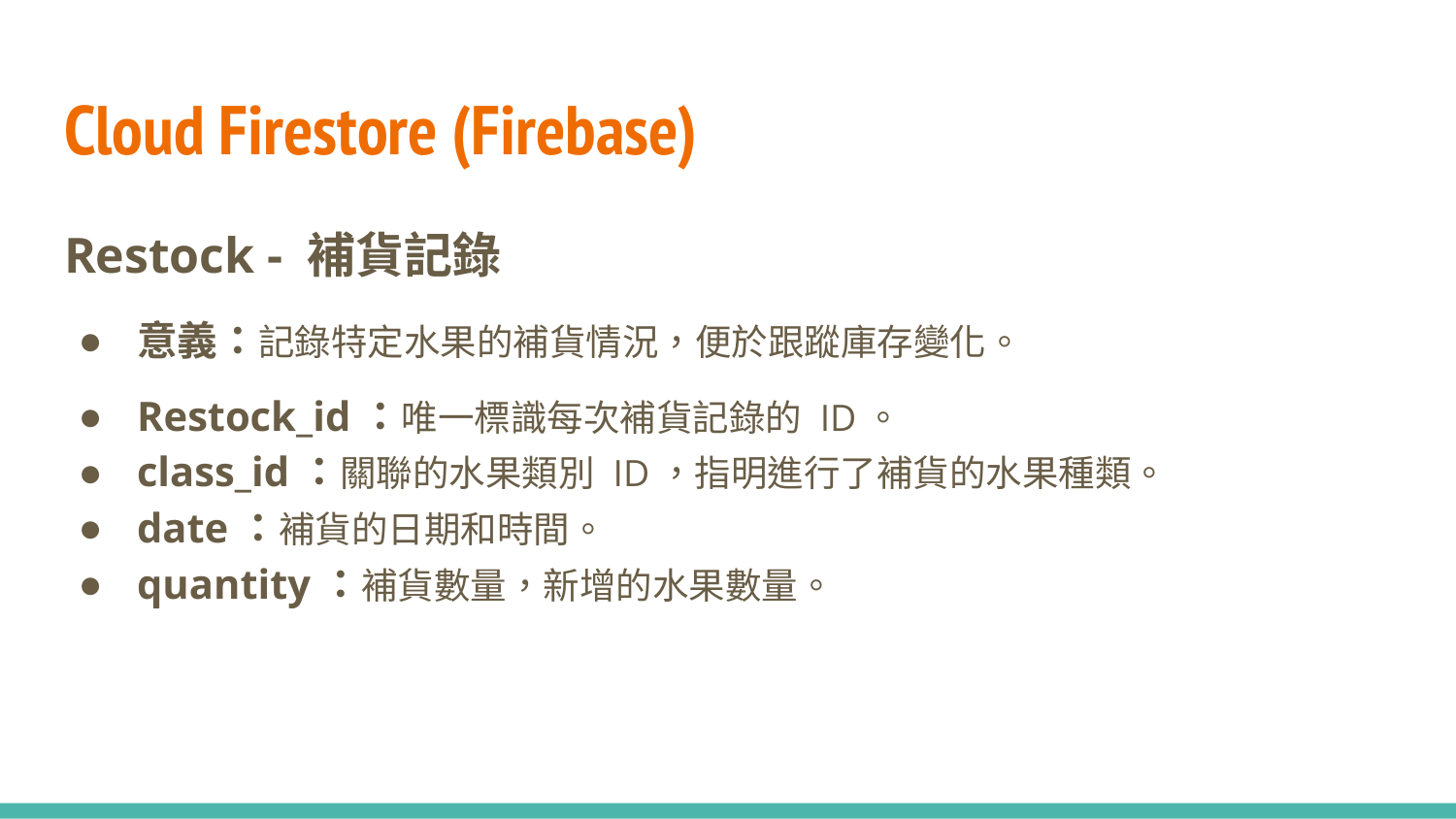

# Cloud Firestore (Firebase)
Restock - 補貨記錄
意義：記錄特定水果的補貨情況，便於跟蹤庫存變化。
Restock_id：唯一標識每次補貨記錄的 ID。
class_id：關聯的水果類別 ID，指明進行了補貨的水果種類。
date：補貨的日期和時間。
quantity：補貨數量，新增的水果數量。